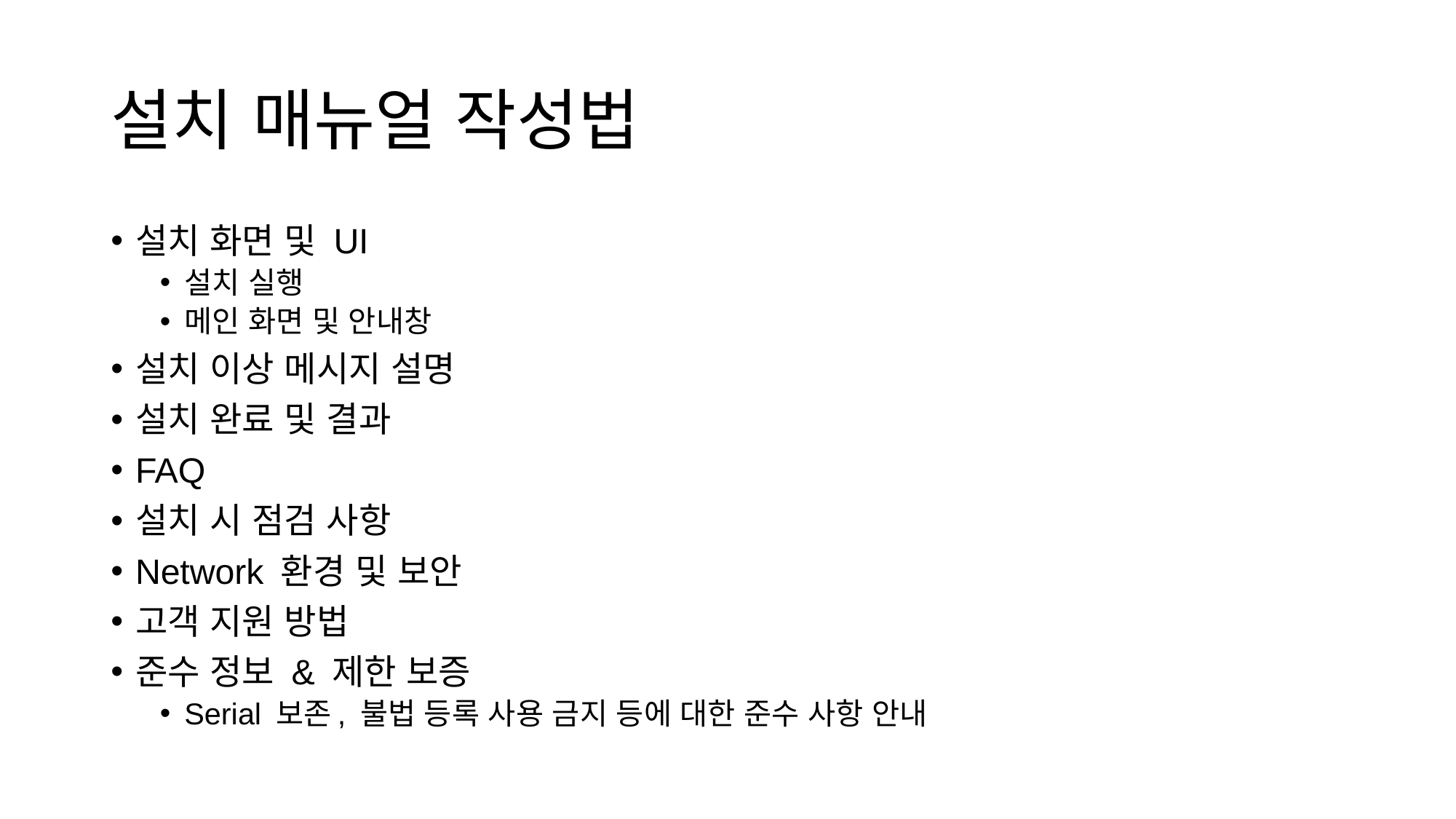

# 설치 매뉴얼 작성법
설치 화면 및 UI
설치 실행
메인 화면 및 안내창
설치 이상 메시지 설명
설치 완료 및 결과
FAQ
설치 시 점검 사항
Network 환경 및 보안
고객 지원 방법
준수 정보 & 제한 보증
Serial 보존, 불법 등록 사용 금지 등에 대한 준수 사항 안내